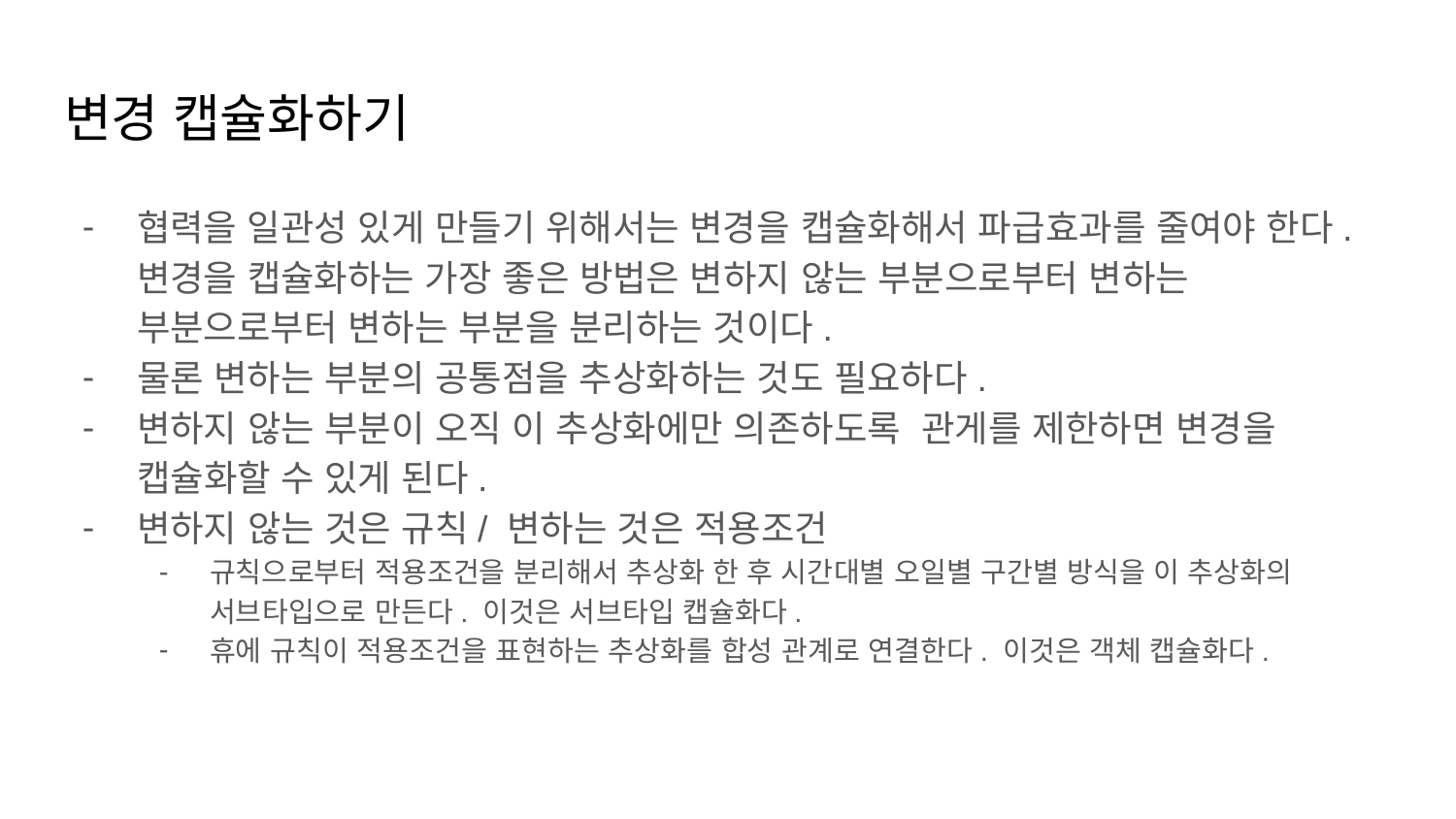

# 변경 캡슐화하기
협력을 일관성 있게 만들기 위해서는 변경을 캡슐화해서 파급효과를 줄여야 한다. 변경을 캡슐화하는 가장 좋은 방법은 변하지 않는 부분으로부터 변하는 부분으로부터 변하는 부분을 분리하는 것이다.
물론 변하는 부분의 공통점을 추상화하는 것도 필요하다.
변하지 않는 부분이 오직 이 추상화에만 의존하도록  관게를 제한하면 변경을 캡슐화할 수 있게 된다.
변하지 않는 것은 규칙/ 변하는 것은 적용조건
규칙으로부터 적용조건을 분리해서 추상화 한 후 시간대별 오일별 구간별 방식을 이 추상화의 서브타입으로 만든다. 이것은 서브타입 캡슐화다.
휴에 규칙이 적용조건을 표현하는 추상화를 합성 관계로 연결한다. 이것은 객체 캡슐화다.